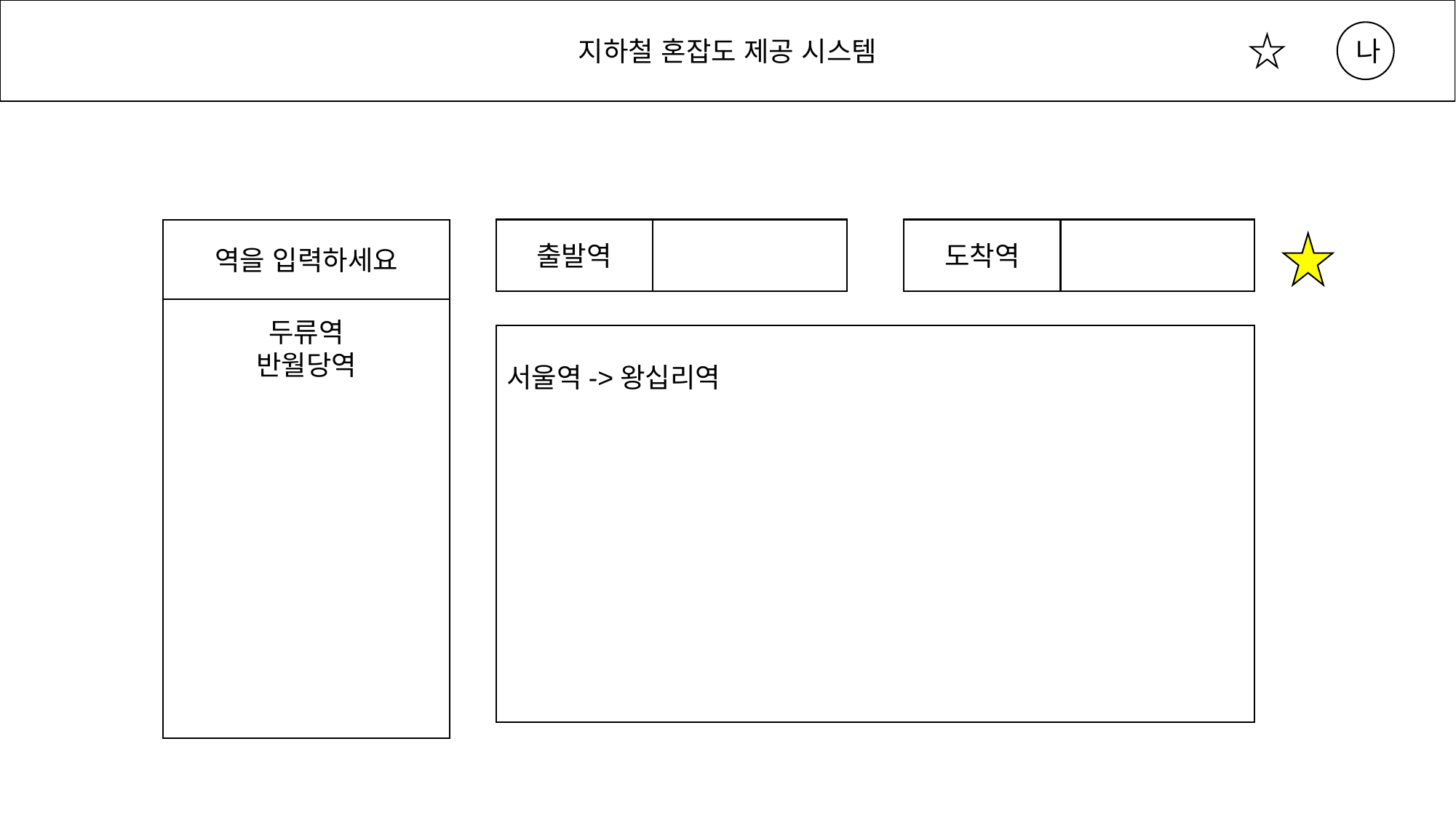

두류역
반월당역

역을 입력하세요
출발역

도착역

서울역->왕십리역